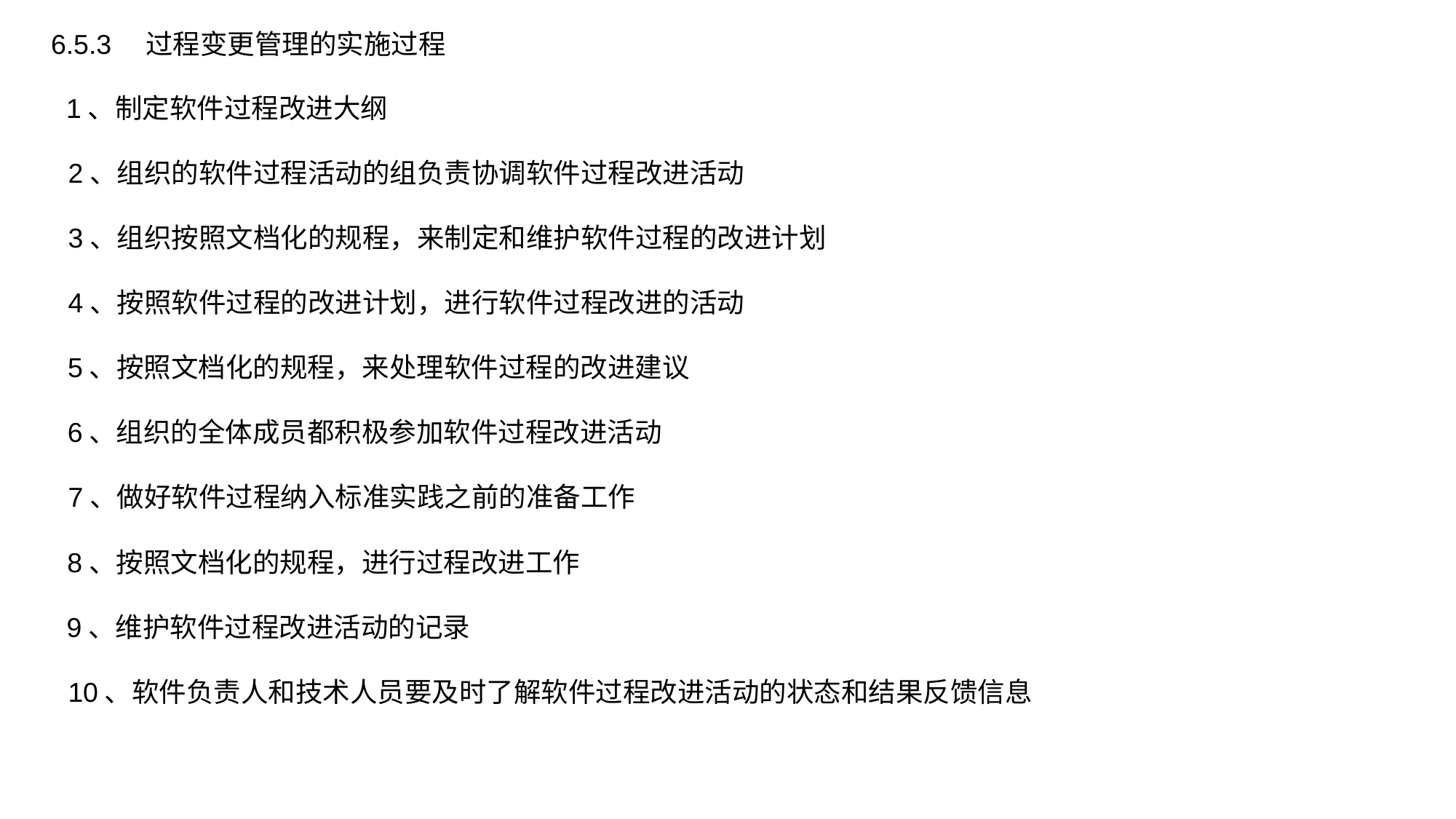

6.5.3　过程变更管理的实施过程
1、制定软件过程改进大纲
2、组织的软件过程活动的组负责协调软件过程改进活动
3、组织按照文档化的规程，来制定和维护软件过程的改进计划
4、按照软件过程的改进计划，进行软件过程改进的活动
5、按照文档化的规程，来处理软件过程的改进建议
6、组织的全体成员都积极参加软件过程改进活动
7、做好软件过程纳入标准实践之前的准备工作
8、按照文档化的规程，进行过程改进工作
9、维护软件过程改进活动的记录
10、软件负责人和技术人员要及时了解软件过程改进活动的状态和结果反馈信息